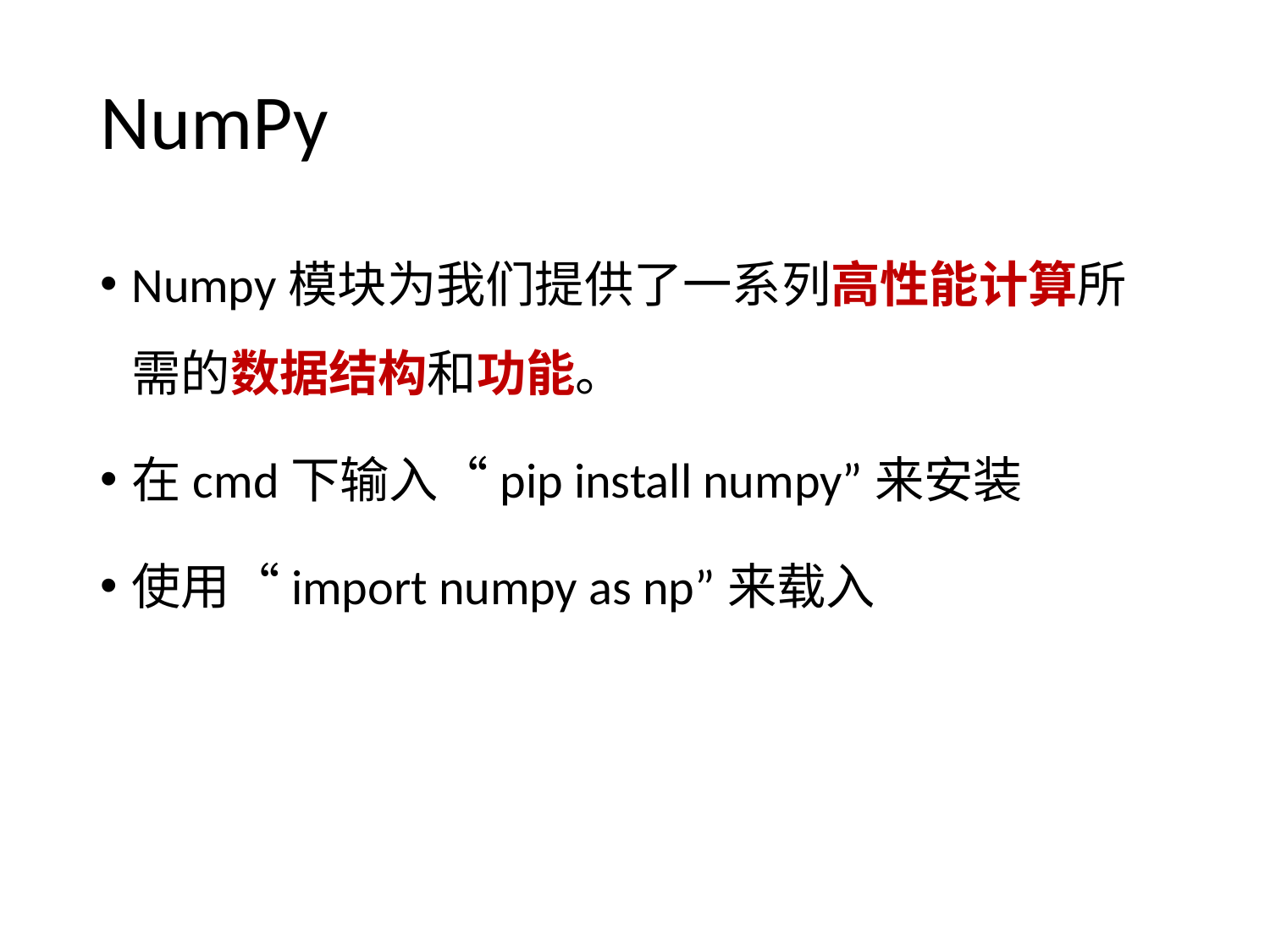

# NumPy
Numpy模块为我们提供了一系列高性能计算所需的数据结构和功能。
在cmd下输入“pip install numpy”来安装
使用“import numpy as np”来载入